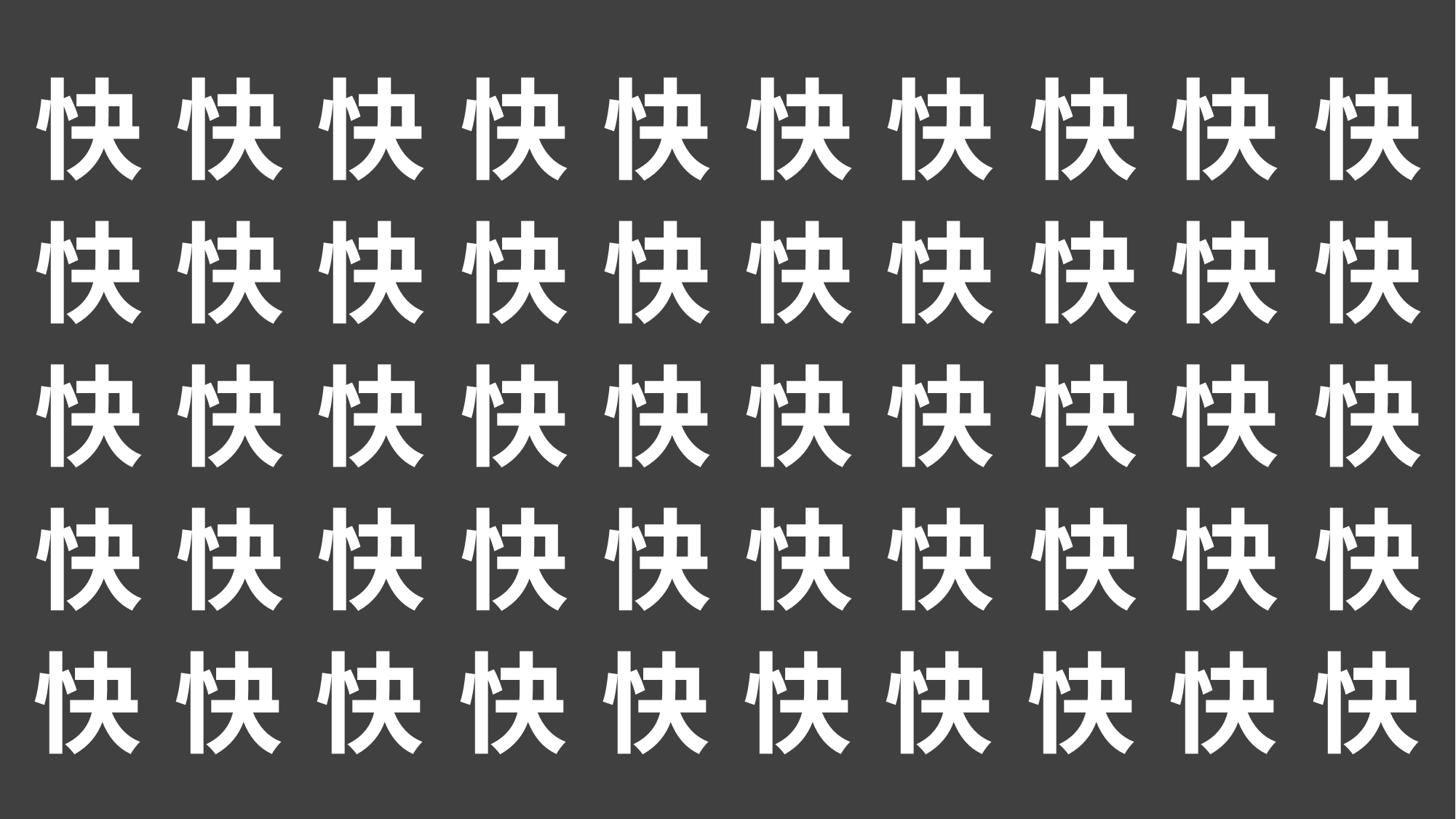

快
快
快
快
快
快
快
快
快
快
快
快
快
快
快
快
快
快
快
快
快
快
快
快
快
快
快
快
快
快
快
快
快
快
快
快
快
快
快
快
快
快
快
快
快
快
快
快
快
快